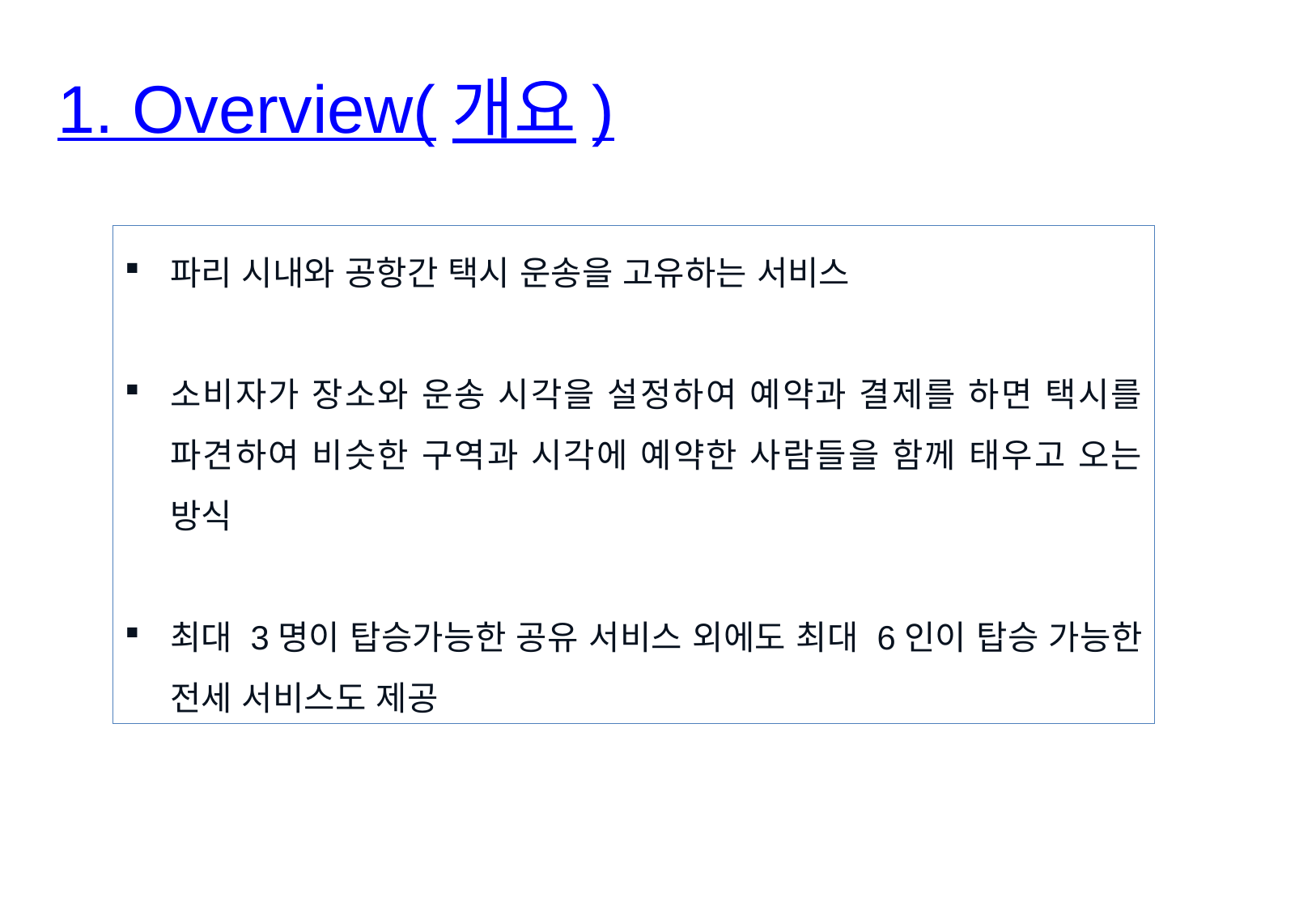

1. Overview(개요)
파리 시내와 공항간 택시 운송을 고유하는 서비스

소비자가 장소와 운송 시각을 설정하여 예약과 결제를 하면 택시를 파견하여 비슷한 구역과 시각에 예약한 사람들을 함께 태우고 오는 방식

최대 3명이 탑승가능한 공유 서비스 외에도 최대 6인이 탑승 가능한 전세 서비스도 제공